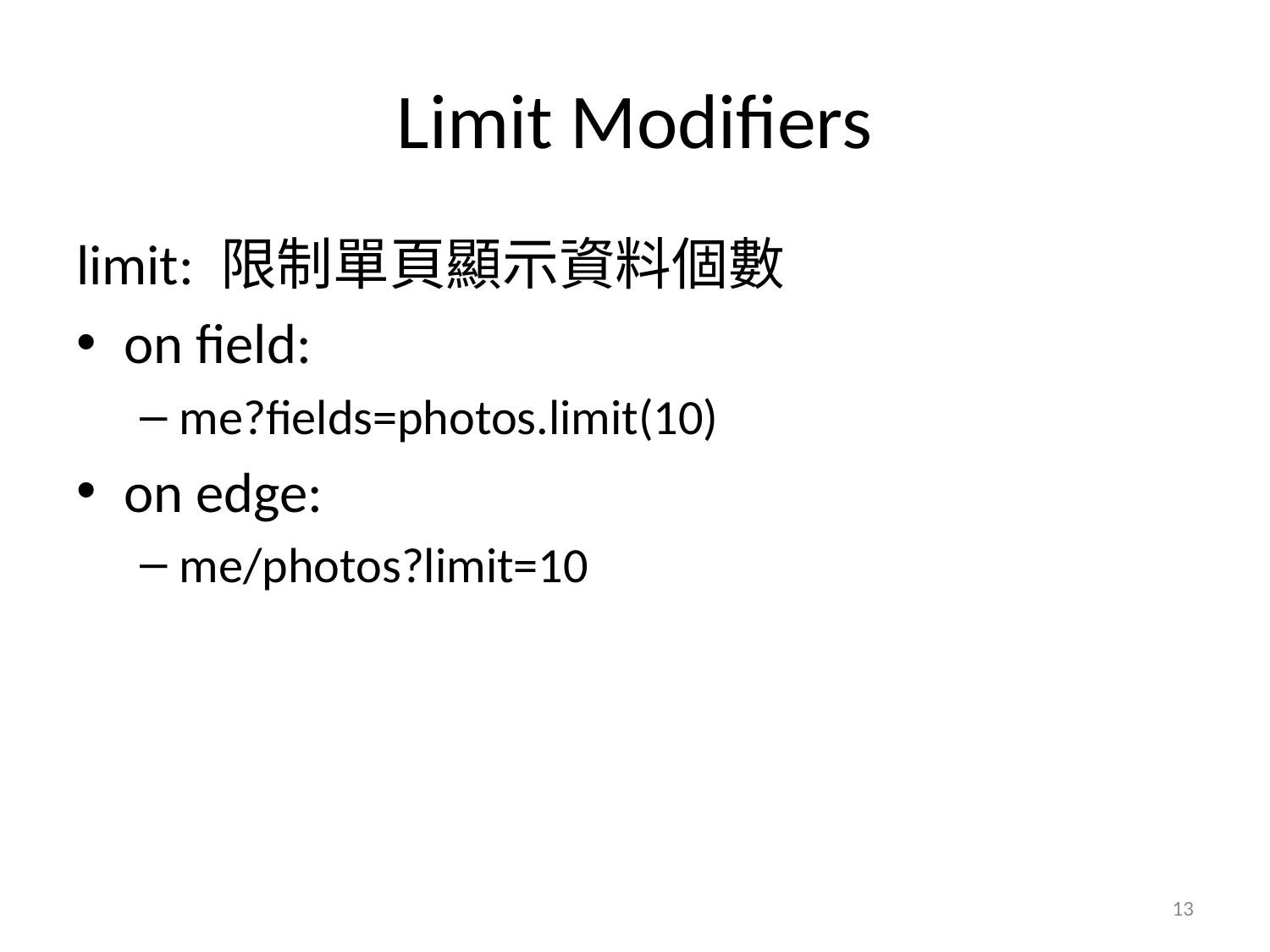

# Limit Modifiers
limit: 限制單頁顯示資料個數
on field:
me?fields=photos.limit(10)
on edge:
me/photos?limit=10

13